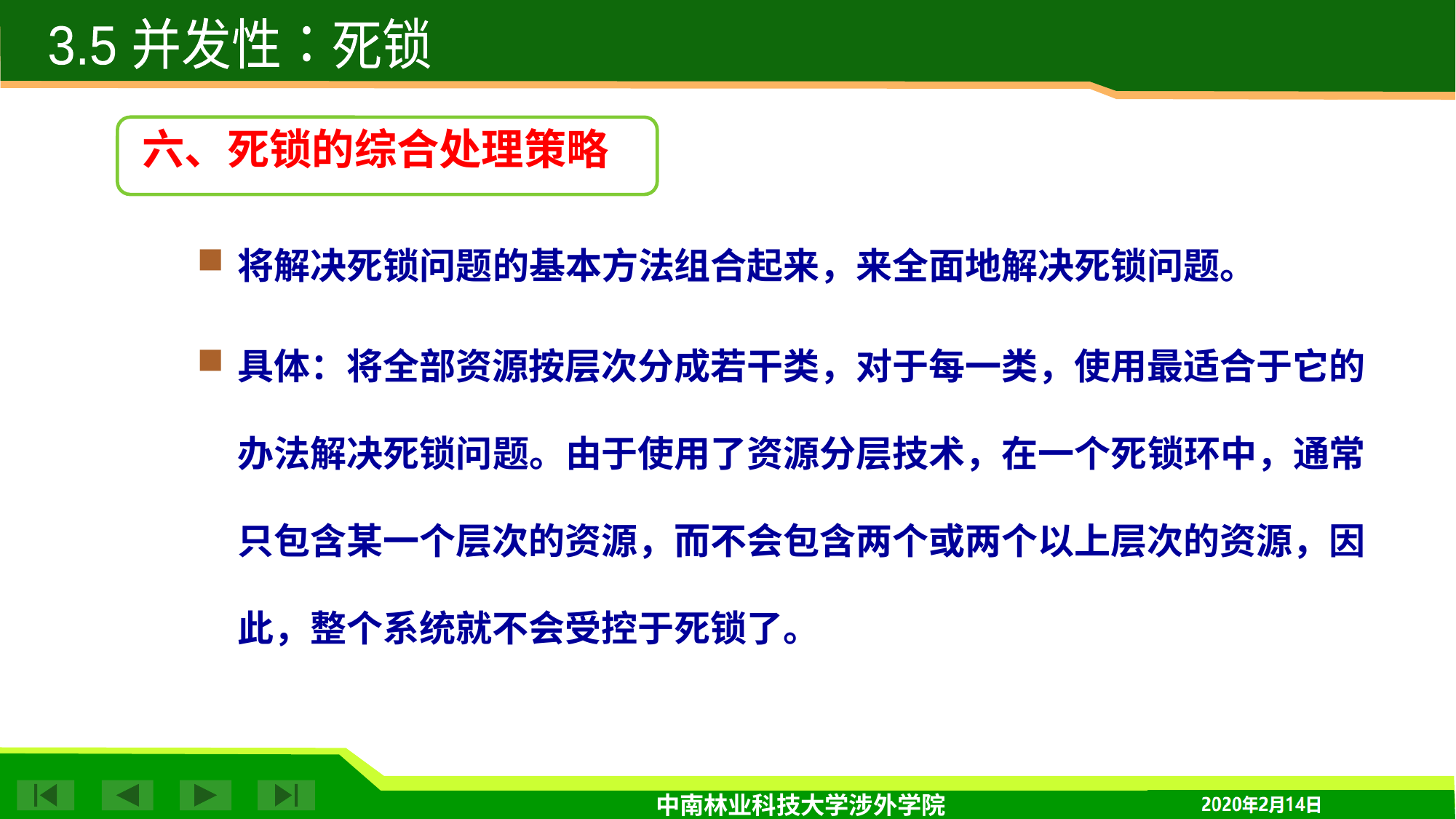

3.5 并发性：死锁

六、死锁的综合处理策略
将解决死锁问题的基本方法组合起来，来全面地解决死锁问题。
具体：将全部资源按层次分成若干类，对于每一类，使用最适合于它的办法解决死锁问题。由于使用了资源分层技术，在一个死锁环中，通常只包含某一个层次的资源，而不会包含两个或两个以上层次的资源，因此，整个系统就不会受控于死锁了。